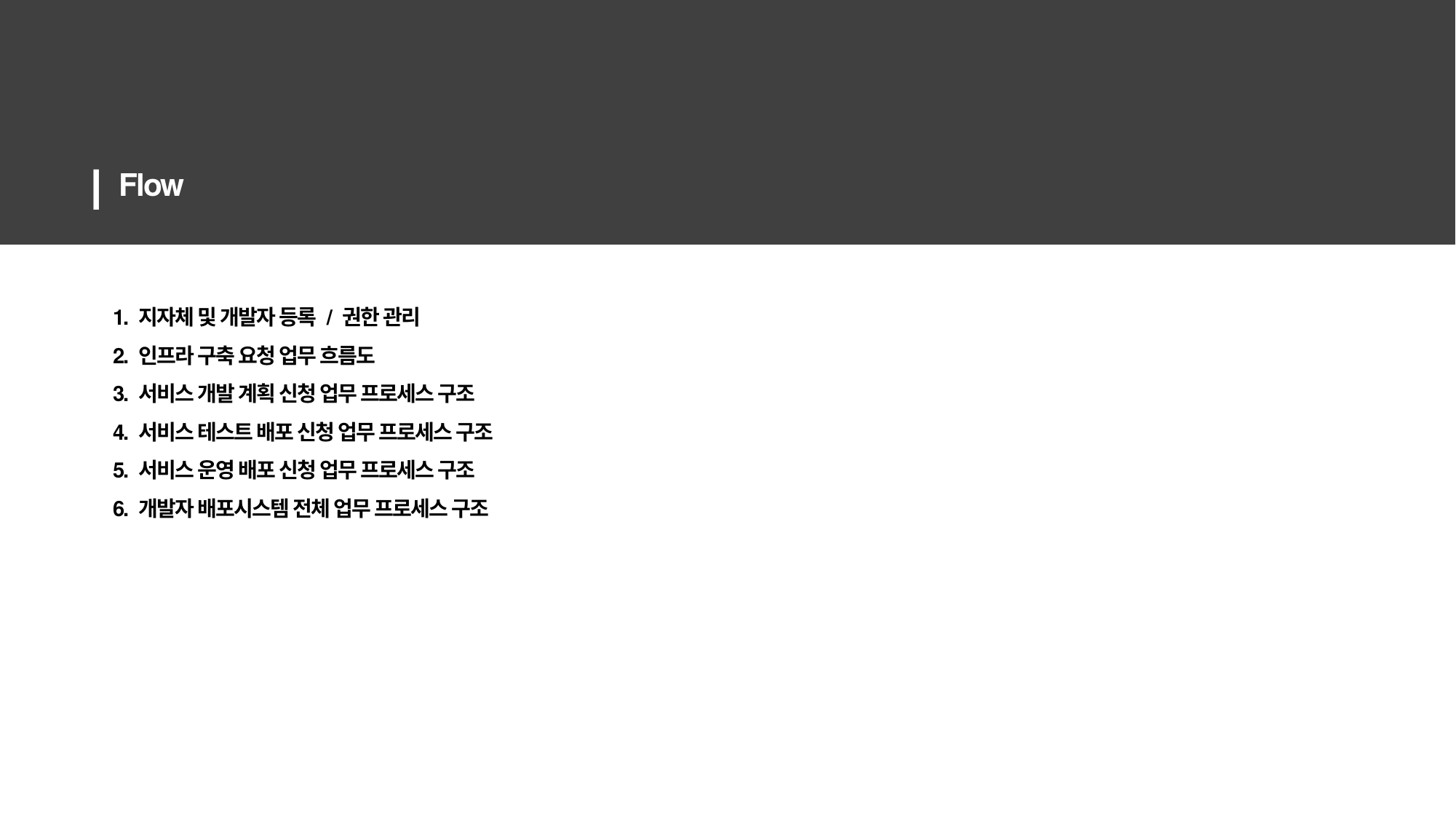

Flow
# 1. 지자체 및 개발자 등록 / 권한 관리 2. 인프라 구축 요청 업무 흐름도 3. 서비스 개발 계획 신청 업무 프로세스 구조 4. 서비스 테스트 배포 신청 업무 프로세스 구조 5. 서비스 운영 배포 신청 업무 프로세스 구조 6. 개발자 배포시스템 전체 업무 프로세스 구조